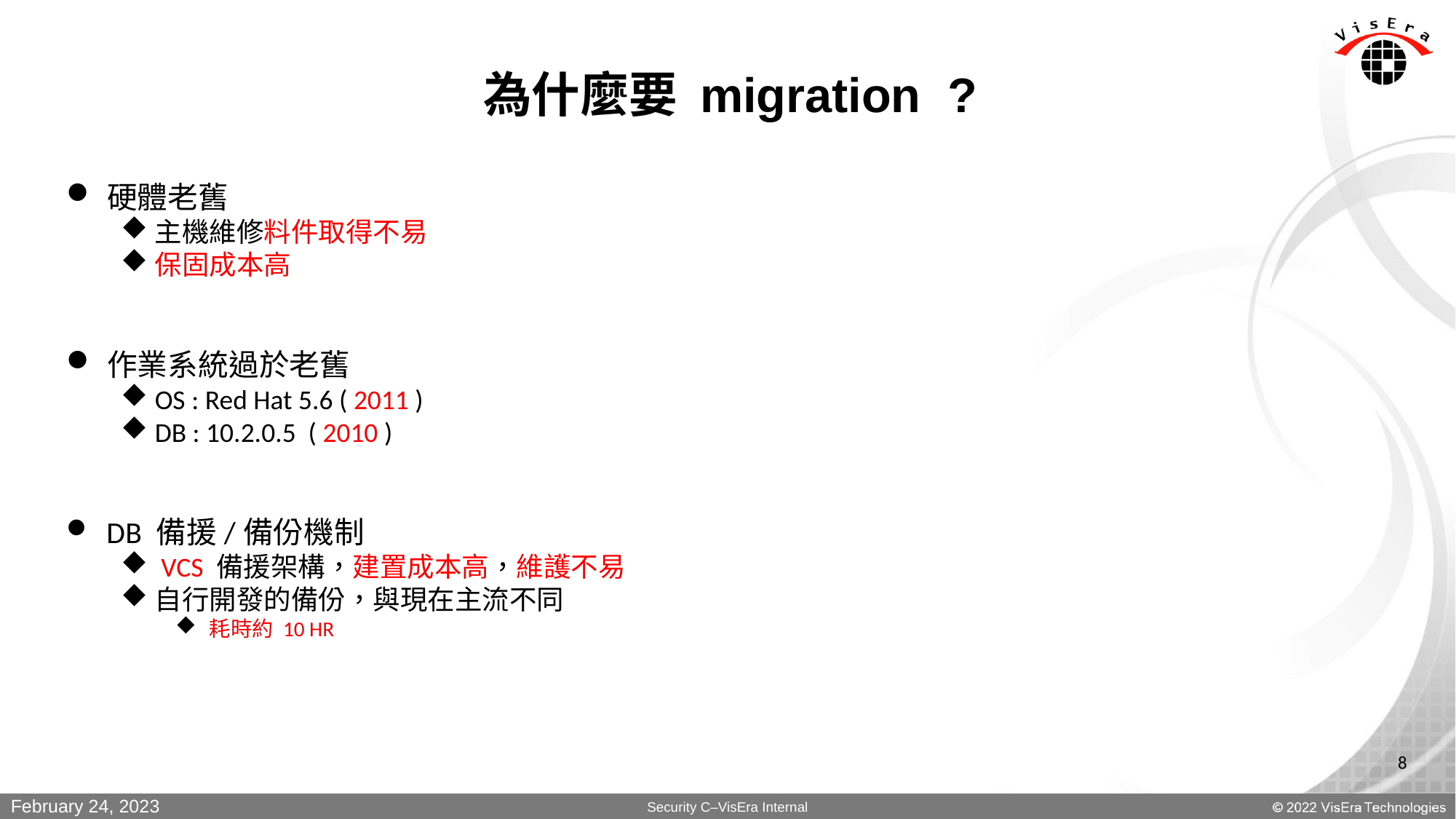

# 為什麼要 migration  ?
硬體老舊
主機維修料件取得不易
保固成本高

作業系統過於老舊
OS : Red Hat 5.6 ( 2011 )
DB : 10.2.0.5  ( 2010 )

 DB 備援/備份機制
 VCS 備援架構，建置成本高，維護不易
自行開發的備份，與現在主流不同
耗時約 10 HR
February 24, 2023